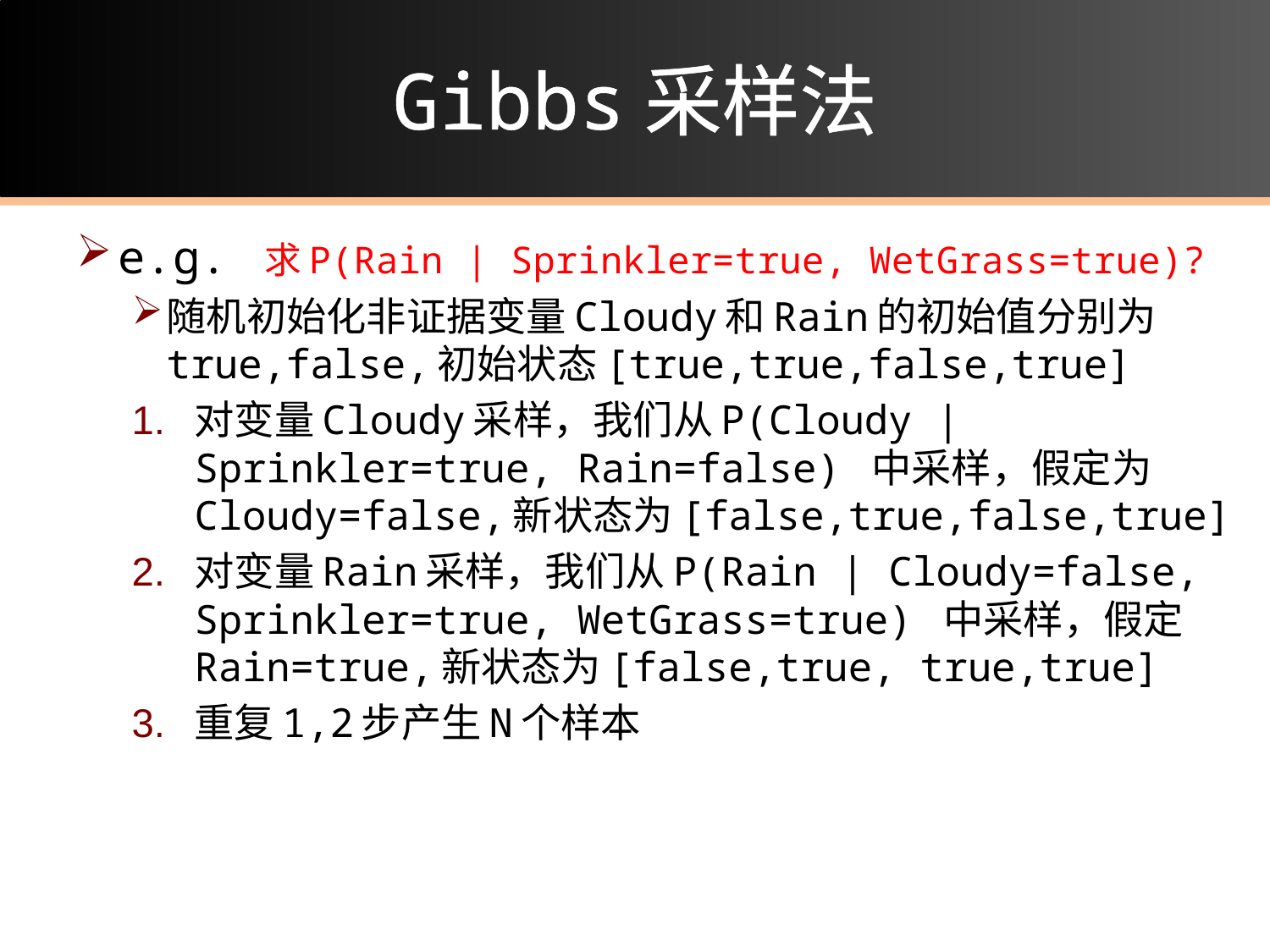

# Gibbs采样法
e.g. 求P(Rain | Sprinkler=true, WetGrass=true)?
随机初始化非证据变量Cloudy和Rain的初始值分别为true,false,初始状态[true,true,false,true]
对变量Cloudy采样，我们从P(Cloudy | Sprinkler=true, Rain=false) 中采样，假定为Cloudy=false,新状态为[false,true,false,true]
对变量Rain采样，我们从P(Rain | Cloudy=false, Sprinkler=true, WetGrass=true) 中采样，假定Rain=true,新状态为[false,true, true,true]
重复1,2步产生N个样本